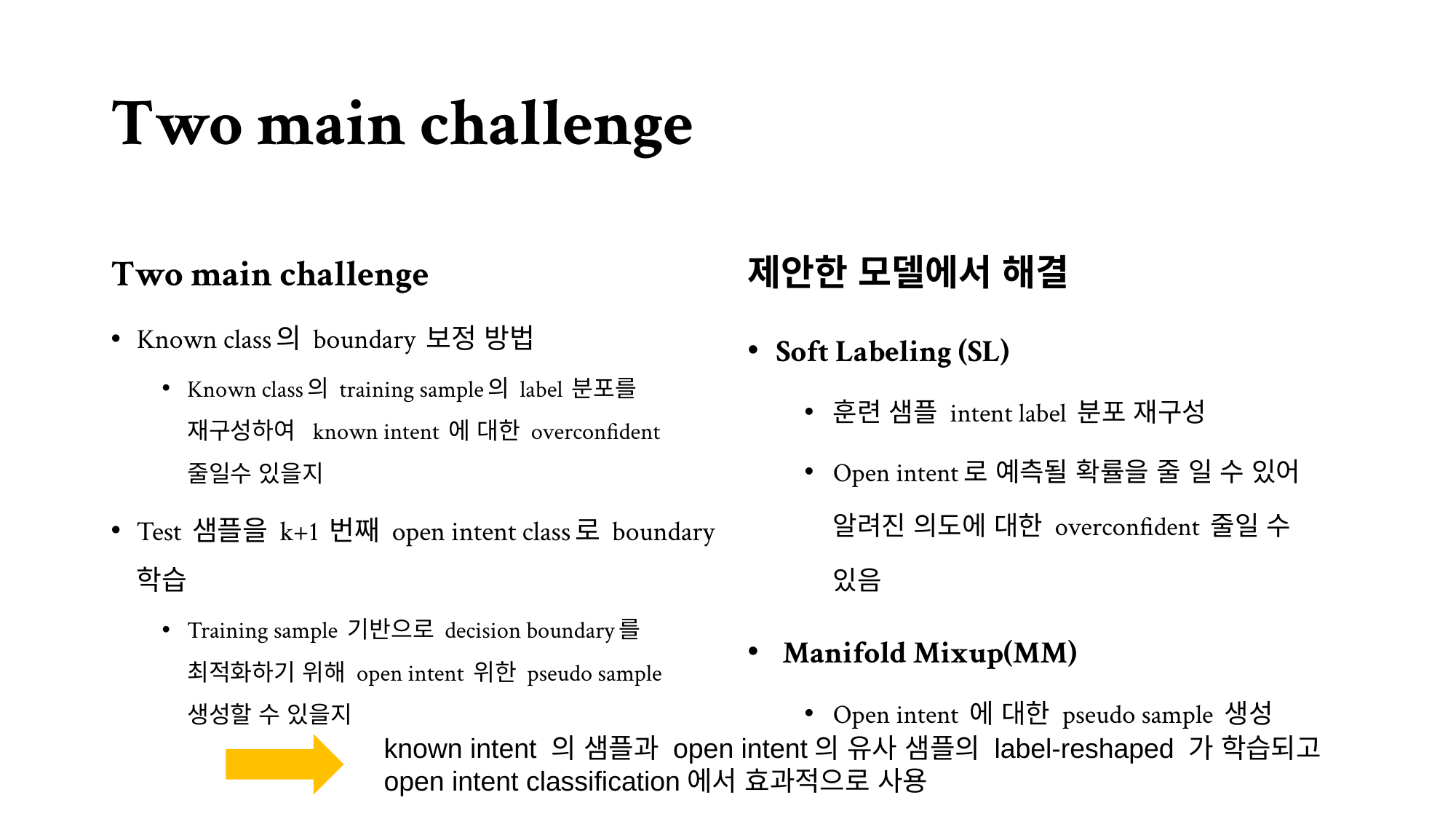

# Two main challenge
Two main challenge
제안한 모델에서 해결
Known class의 boundary 보정 방법
Known class의 training sample의 label 분포를 재구성하여  known intent 에 대한 overconfident 줄일수 있을지
Test 샘플을 k+1 번째 open intent class로 boundary 학습
Training sample 기반으로 decision boundary를 최적화하기 위해 open intent 위한 pseudo sample 생성할 수 있을지
Soft Labeling (SL)
훈련 샘플 intent label 분포 재구성
Open intent로 예측될 확률을 줄 일 수 있어 알려진 의도에 대한 overconfident 줄일 수 있음
 Manifold Mixup(MM)
Open intent 에 대한 pseudo sample 생성

known intent 의 샘플과 open intent의 유사 샘플의 label-reshaped 가 학습되고
open intent classification에서 효과적으로 사용